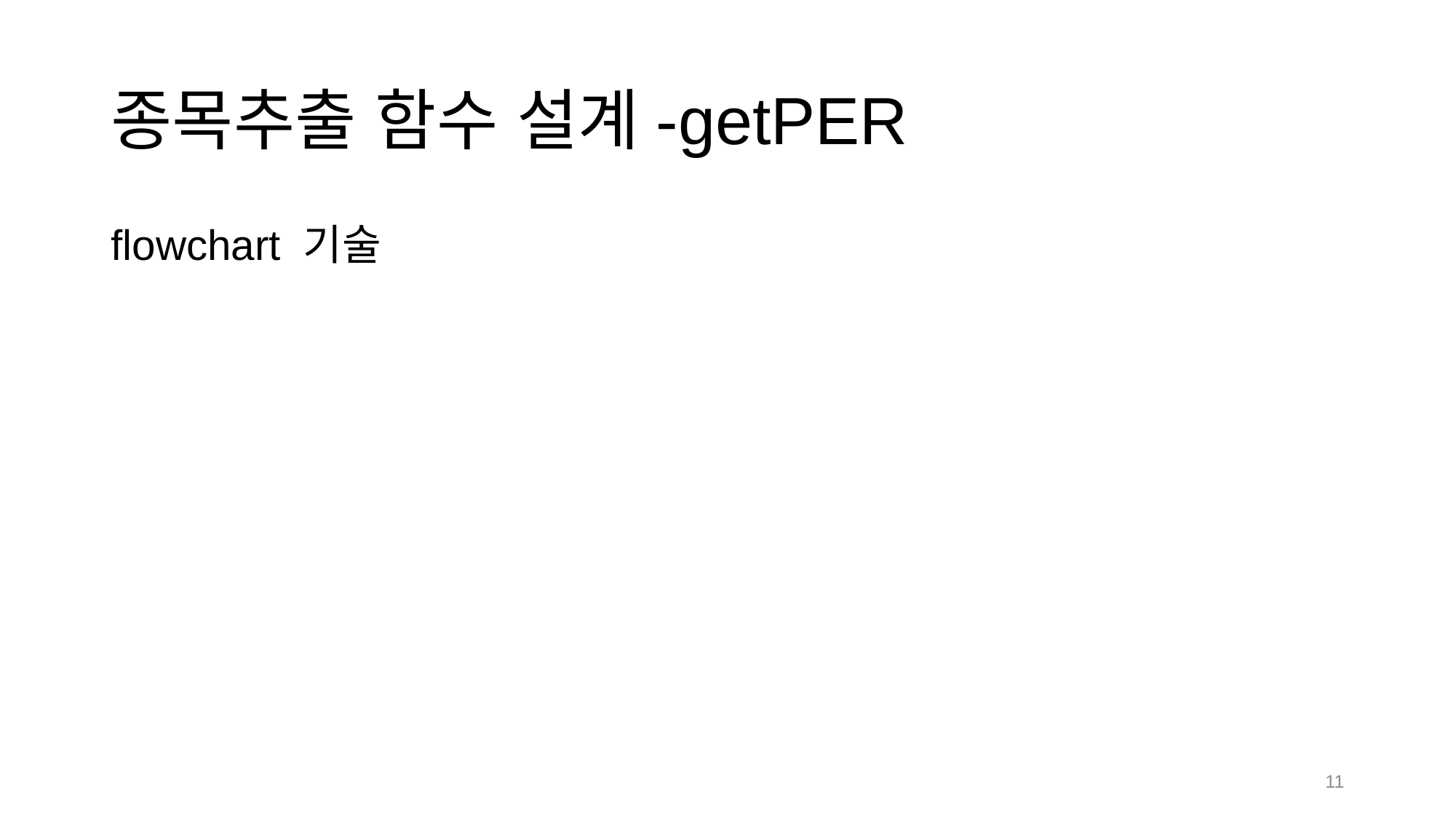

# 종목추출 함수 설계-getPER
flowchart 기술
11